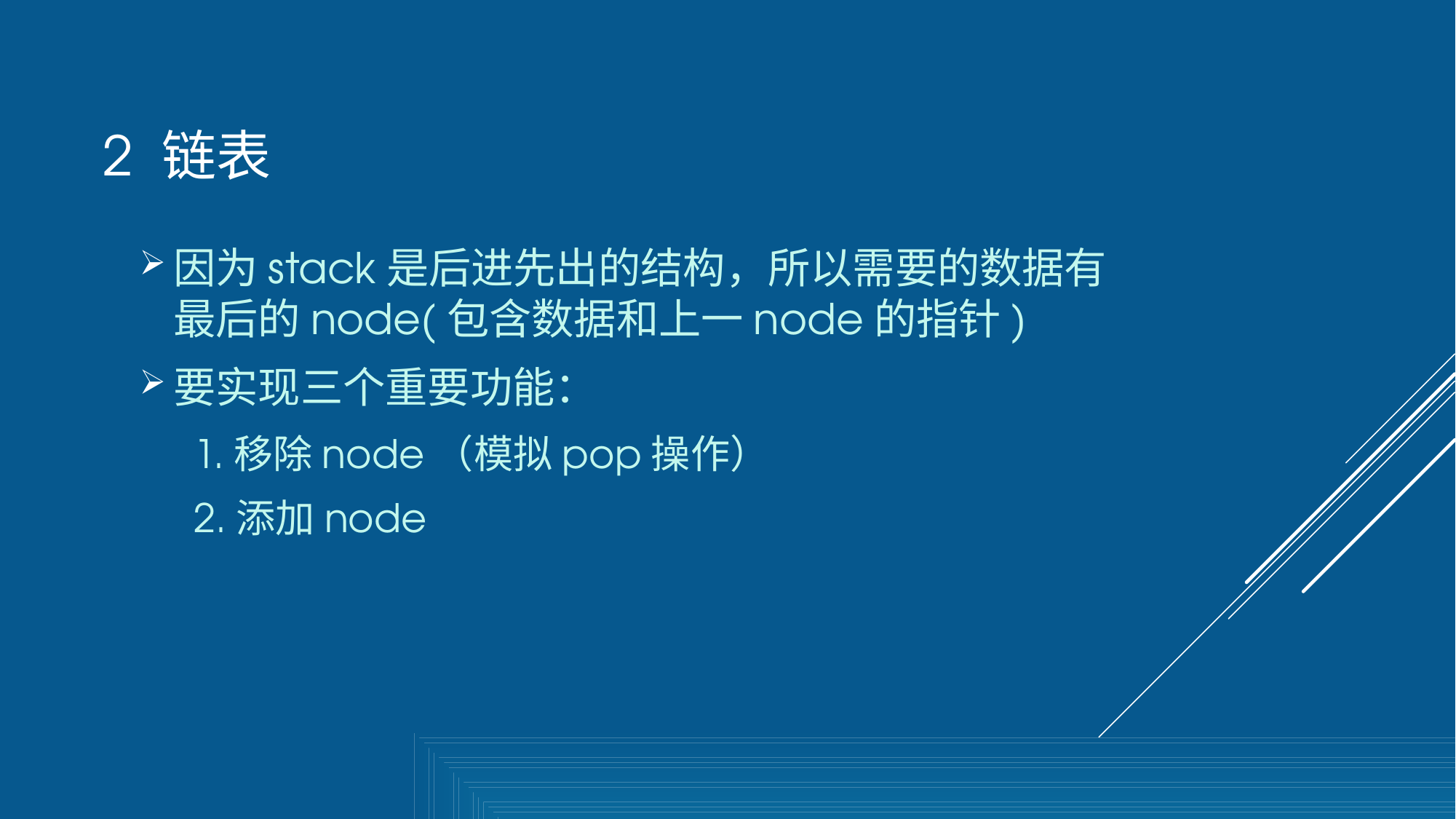

# 2 链表
因为stack是后进先出的结构，所以需要的数据有最后的node(包含数据和上一node的指针)
要实现三个重要功能：
1.移除node（模拟pop操作）
2.添加node